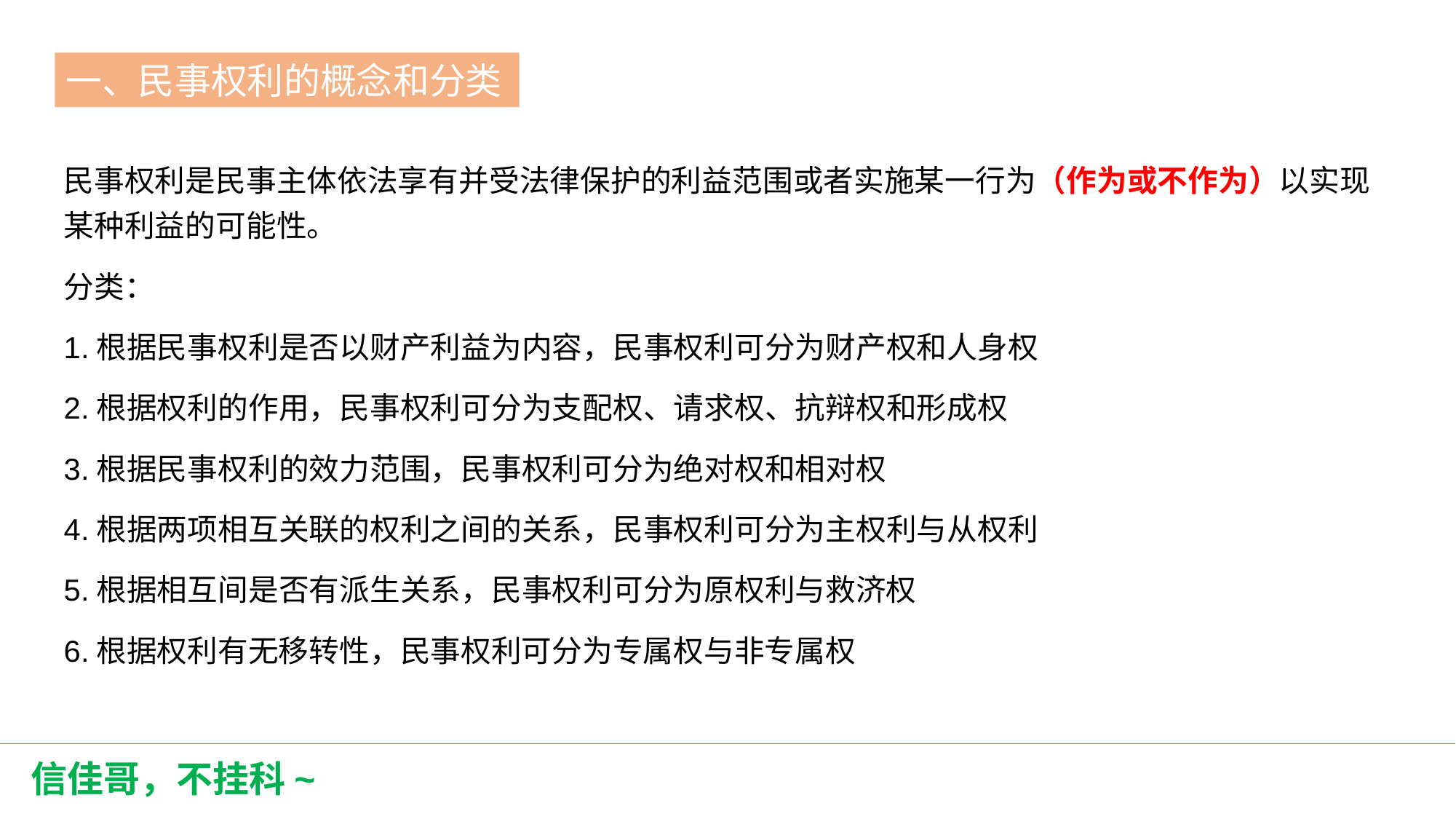

一、民事权利的概念和分类
第一节
民事权利是民事主体依法享有并受法律保护的利益范围或者实施某一行为（作为或不作为）以实现某种利益的可能性。
分类：
1.根据民事权利是否以财产利益为内容，民事权利可分为财产权和人身权
2.根据权利的作用，民事权利可分为支配权、请求权、抗辩权和形成权
3.根据民事权利的效力范围，民事权利可分为绝对权和相对权
4.根据两项相互关联的权利之间的关系，民事权利可分为主权利与从权利
5.根据相互间是否有派生关系，民事权利可分为原权利与救济权
6.根据权利有无移转性，民事权利可分为专属权与非专属权